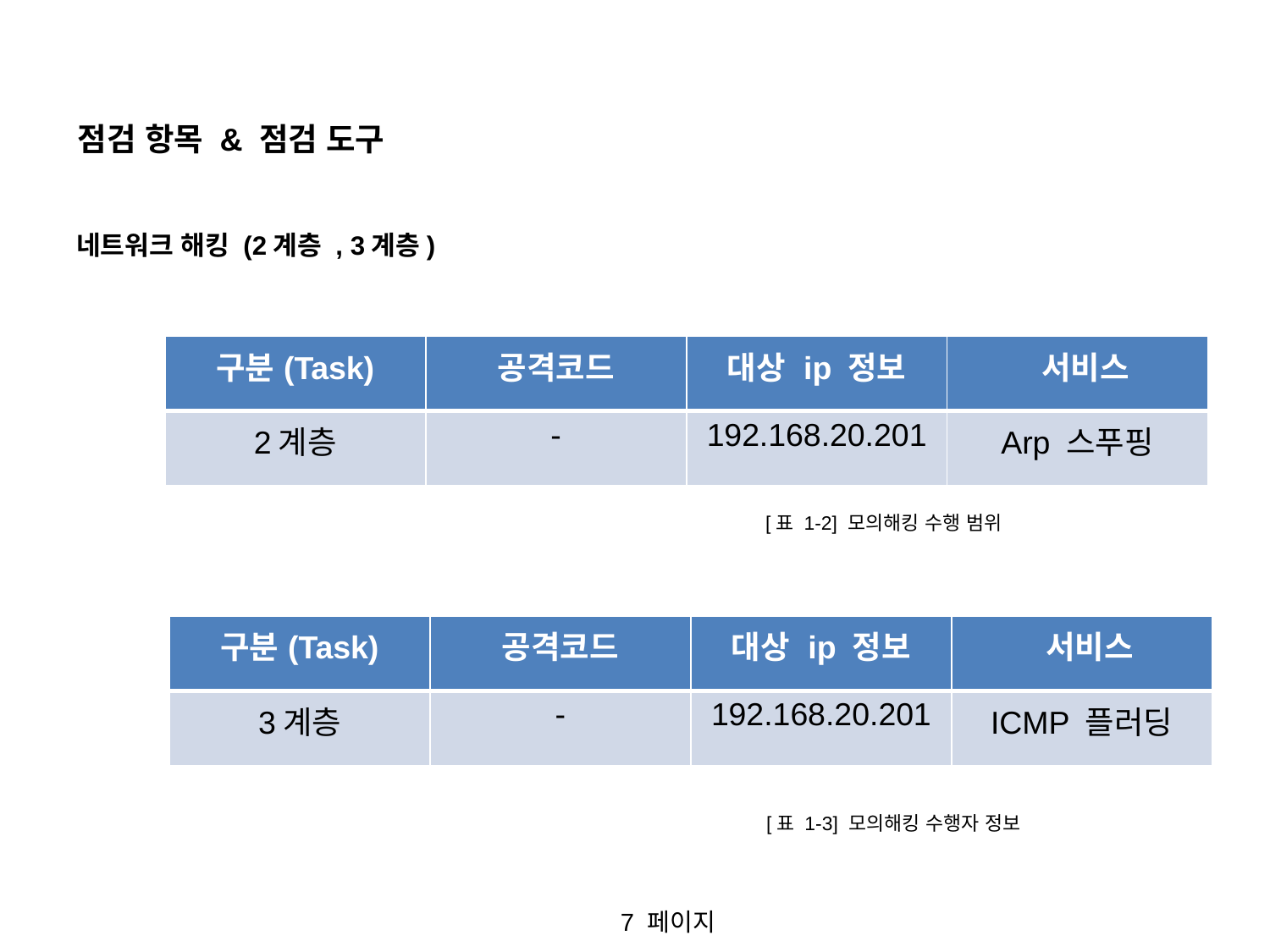

점검 항목 & 점검 도구
네트워크 해킹 (2계층 , 3계층)
| 구분(Task) | 공격코드 | 대상 ip 정보 | 서비스 |
| --- | --- | --- | --- |
| 2계층 | - | 192.168.20.201 | Arp 스푸핑 |
[표 1-2] 모의해킹 수행 범위
| 구분(Task) | 공격코드 | 대상 ip 정보 | 서비스 |
| --- | --- | --- | --- |
| 3계층 | - | 192.168.20.201 | ICMP 플러딩 |
[표 1-3] 모의해킹 수행자 정보
7 페이지